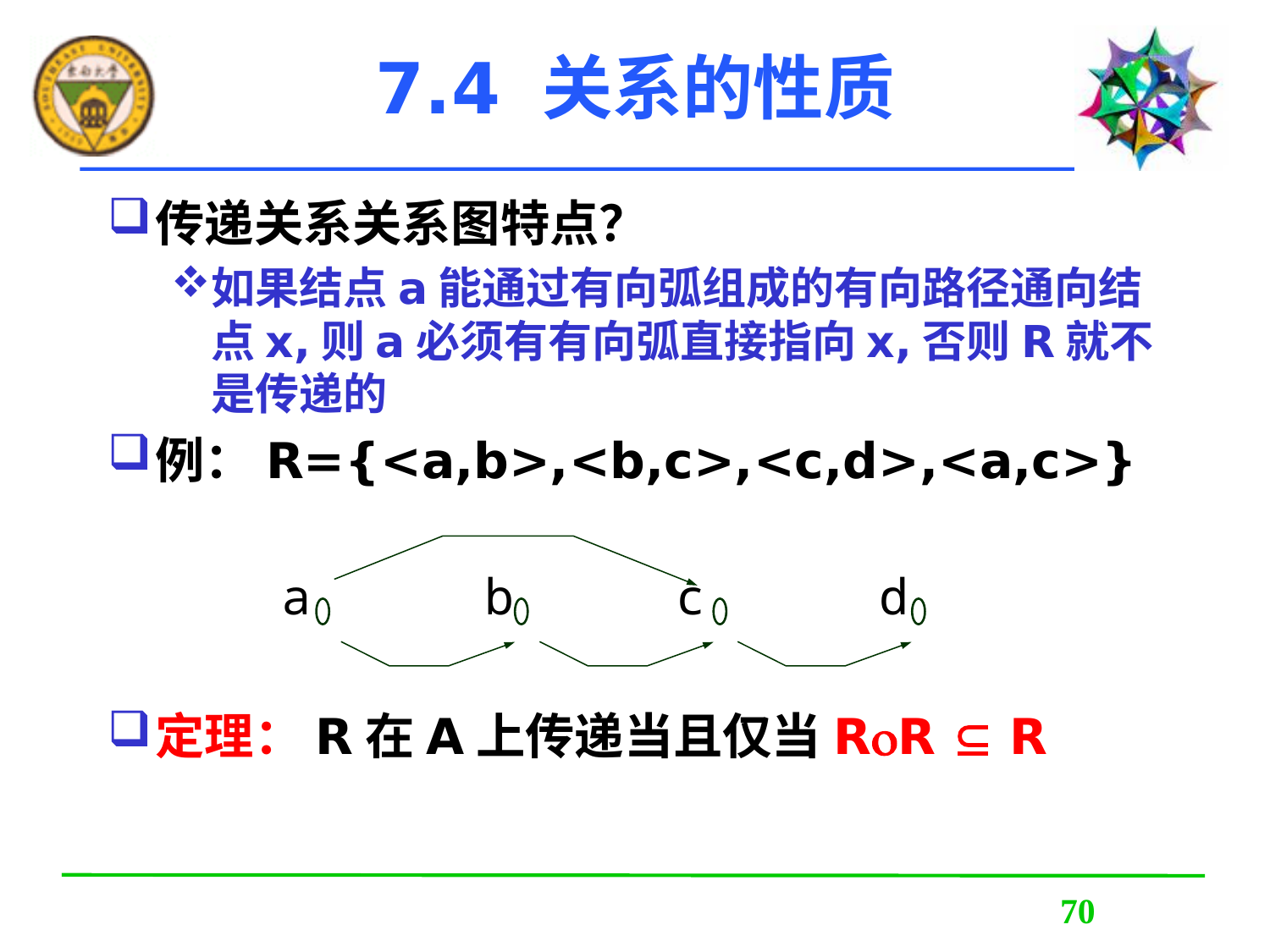

# 7.4 关系的性质
传递关系关系图特点？
如果结点a能通过有向弧组成的有向路径通向结点x,则a必须有有向弧直接指向x,否则R就不是传递的
例：R={<a,b>,<b,c>,<c,d>,<a,c>}

定理：R在A上传递当且仅当RοR ⊆ R

a
b
c
d